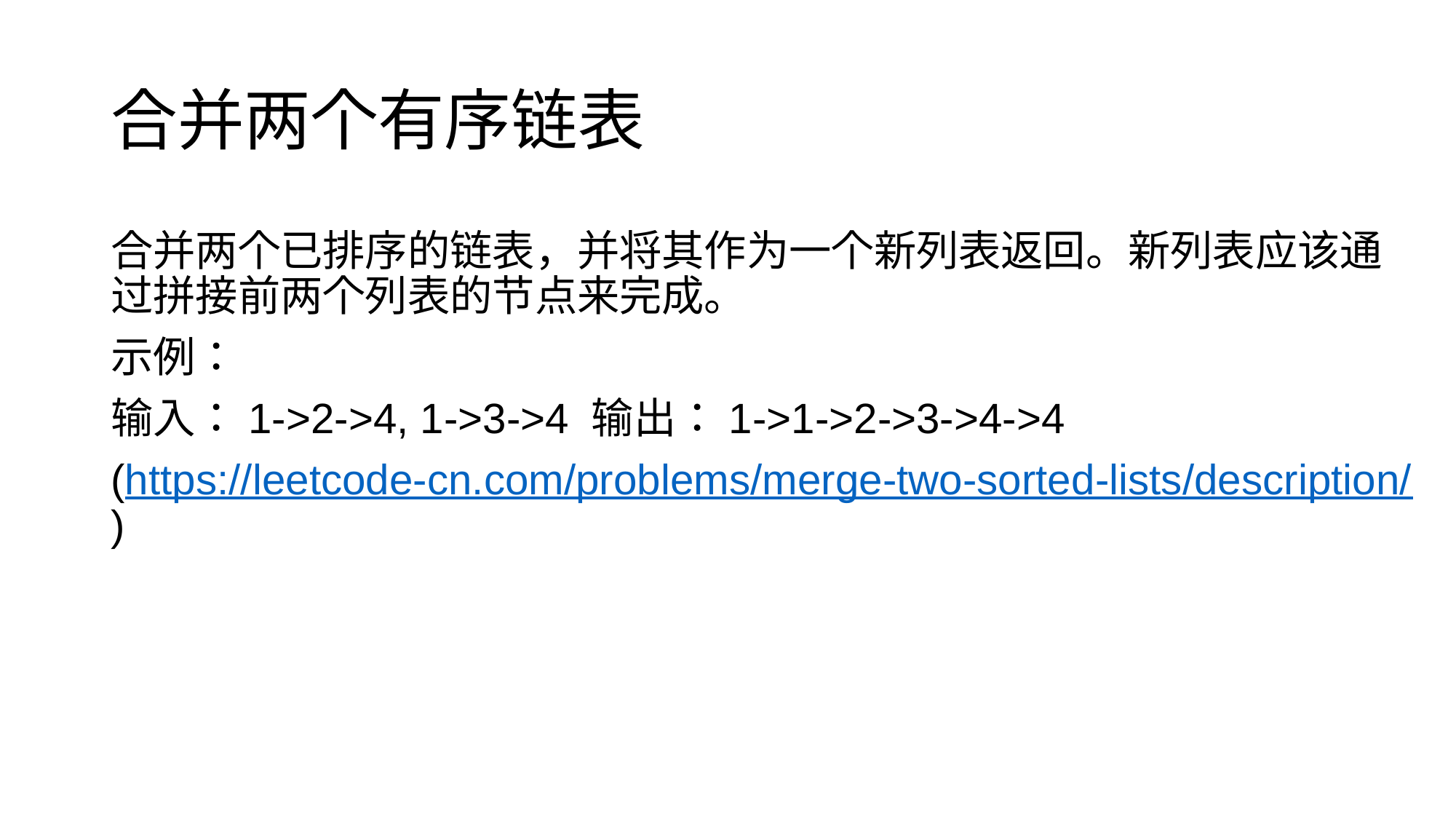

# 合并两个有序链表
合并两个已排序的链表，并将其作为一个新列表返回。新列表应该通过拼接前两个列表的节点来完成。
示例：
输入：1->2->4, 1->3->4 输出：1->1->2->3->4->4
(https://leetcode-cn.com/problems/merge-two-sorted-lists/description/)